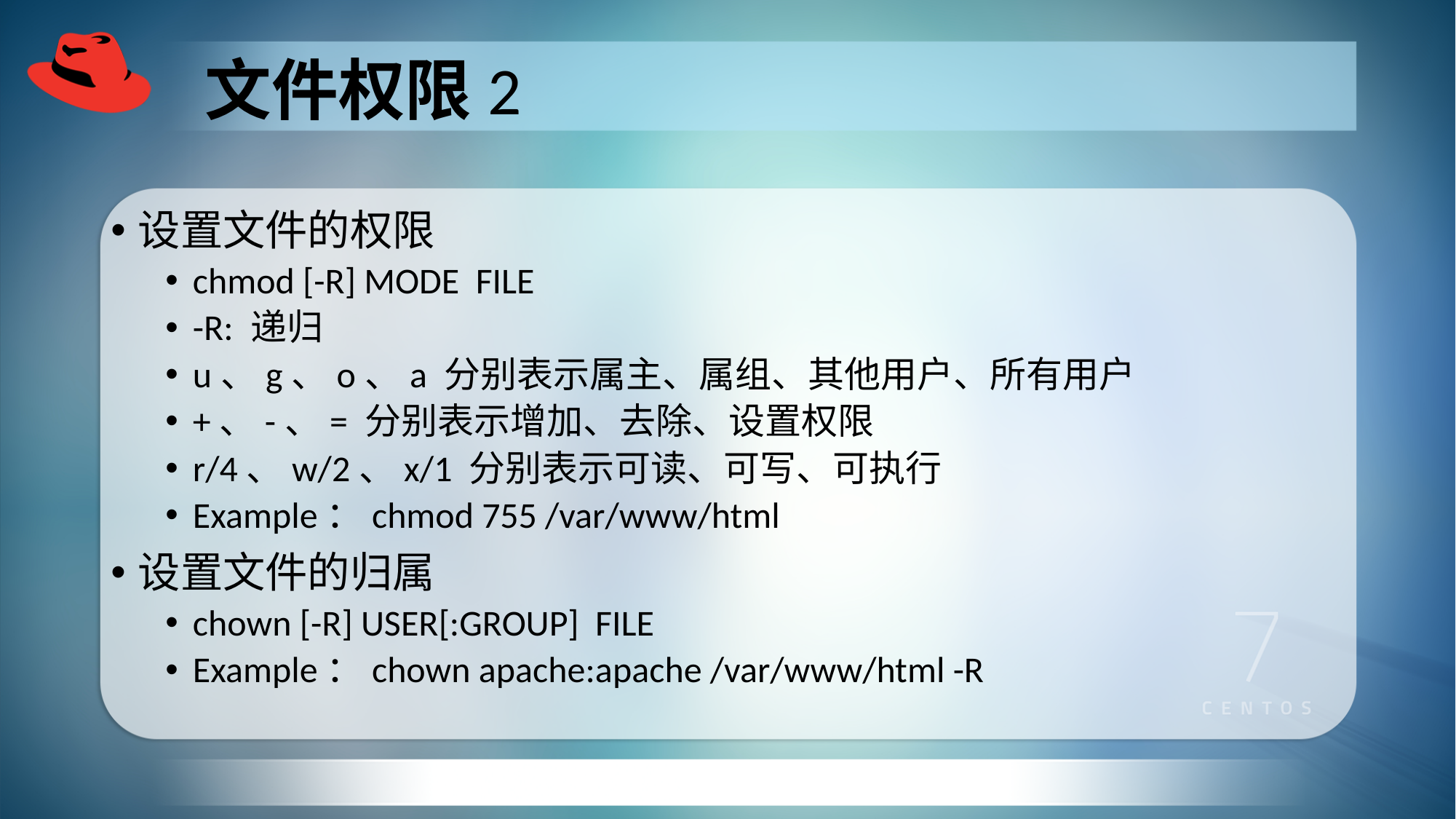

# 文件权限2
设置文件的权限
chmod [-R] MODE  FILE
-R: 递归
u、g、o、a 分别表示属主、属组、其他用户、所有用户
+、-、= 分别表示增加、去除、设置权限
r/4、w/2、x/1 分别表示可读、可写、可执行
Example：chmod 755 /var/www/html
设置文件的归属
chown [-R] USER[:GROUP]  FILE
Example：chown apache:apache /var/www/html -R